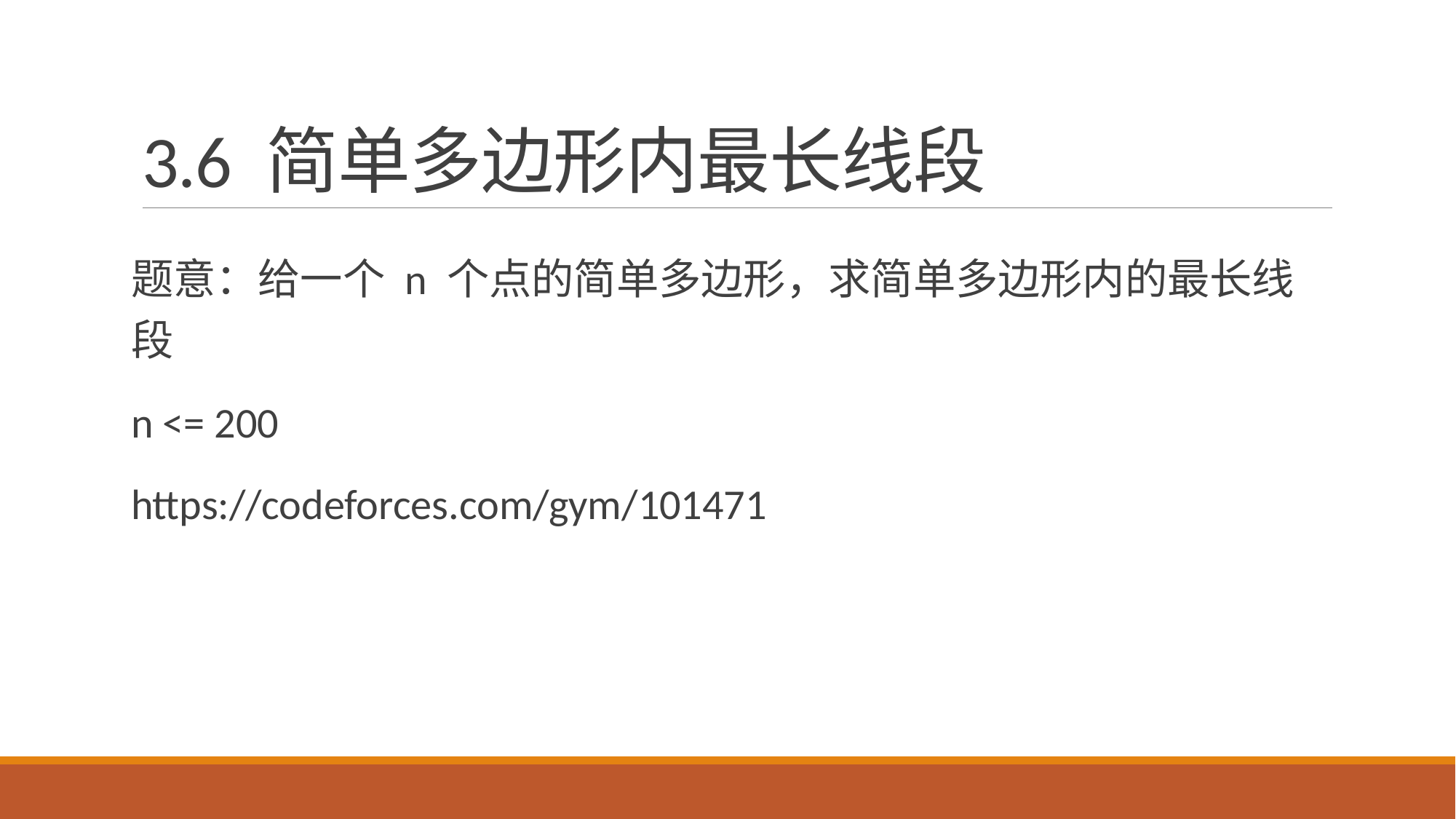

# 3.6 简单多边形内最长线段
题意：给一个 n 个点的简单多边形，求简单多边形内的最长线段
n <= 200
https://codeforces.com/gym/101471